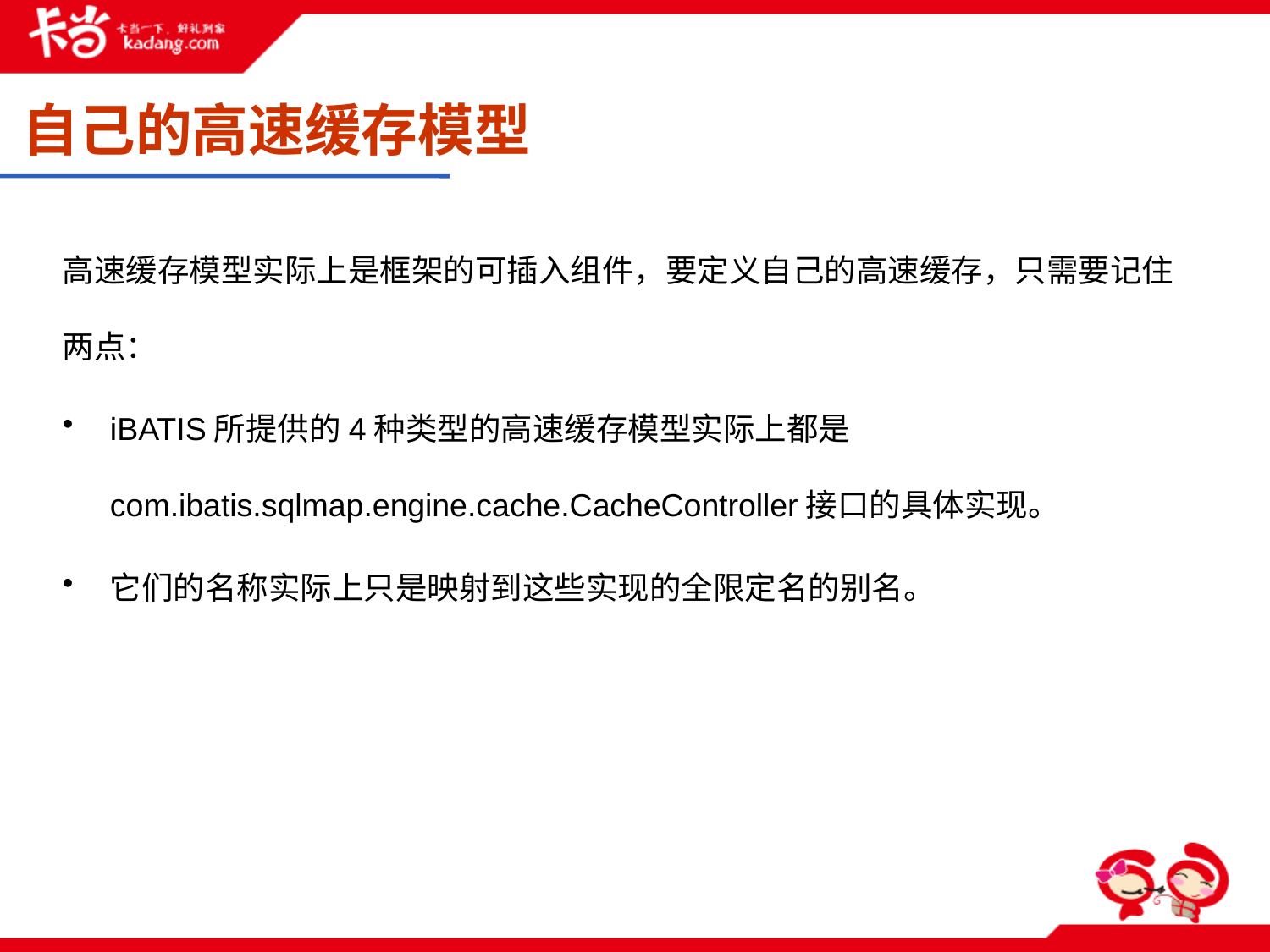

# 自己的高速缓存模型
高速缓存模型实际上是框架的可插入组件，要定义自己的高速缓存，只需要记住两点：
iBATIS所提供的4种类型的高速缓存模型实际上都是com.ibatis.sqlmap.engine.cache.CacheController接口的具体实现。
它们的名称实际上只是映射到这些实现的全限定名的别名。